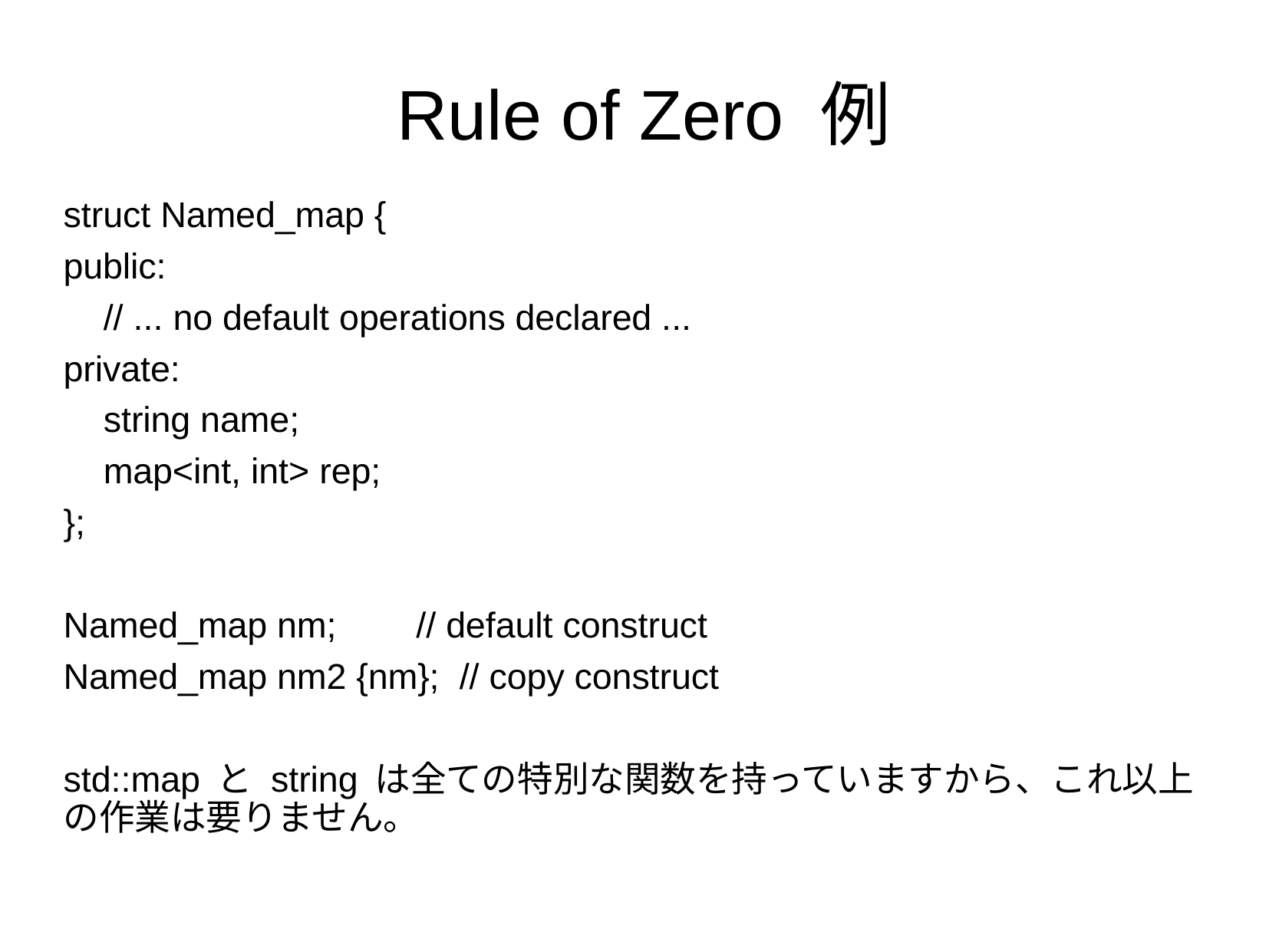

# Rule of Zero 例
struct Named_map {
public:
    // ... no default operations declared ...
private:
    string name;
    map<int, int> rep;
};

Named_map nm;        // default construct
Named_map nm2 {nm};  // copy construct

std::map と string は全ての特別な関数を持っていますから、これ以上の作業は要りません。